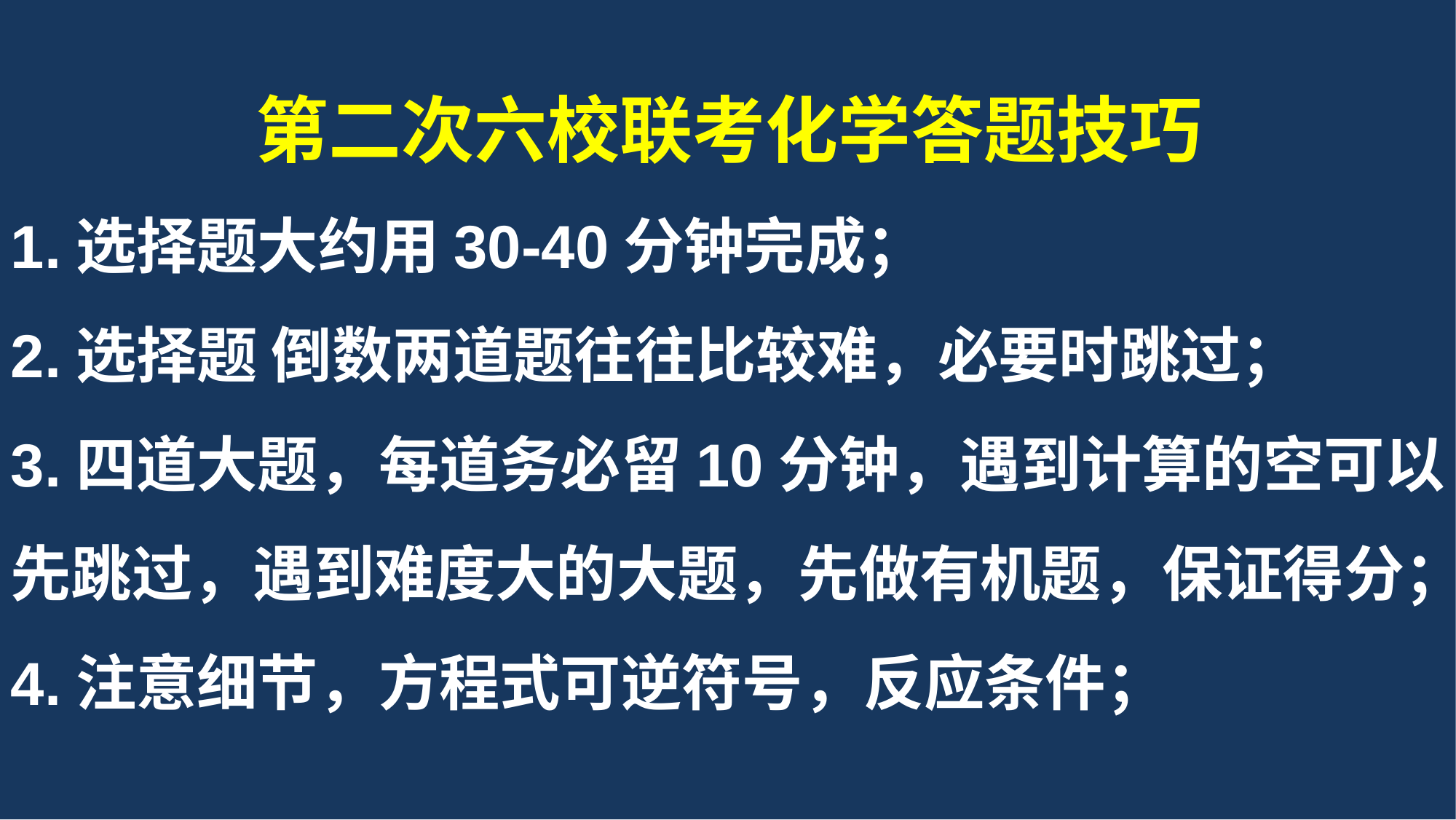

第二次六校联考化学答题技巧
1.选择题大约用30-40分钟完成；
2.选择题 倒数两道题往往比较难，必要时跳过；
3.四道大题，每道务必留10分钟，遇到计算的空可以先跳过，遇到难度大的大题，先做有机题，保证得分；4.注意细节，方程式可逆符号，反应条件；